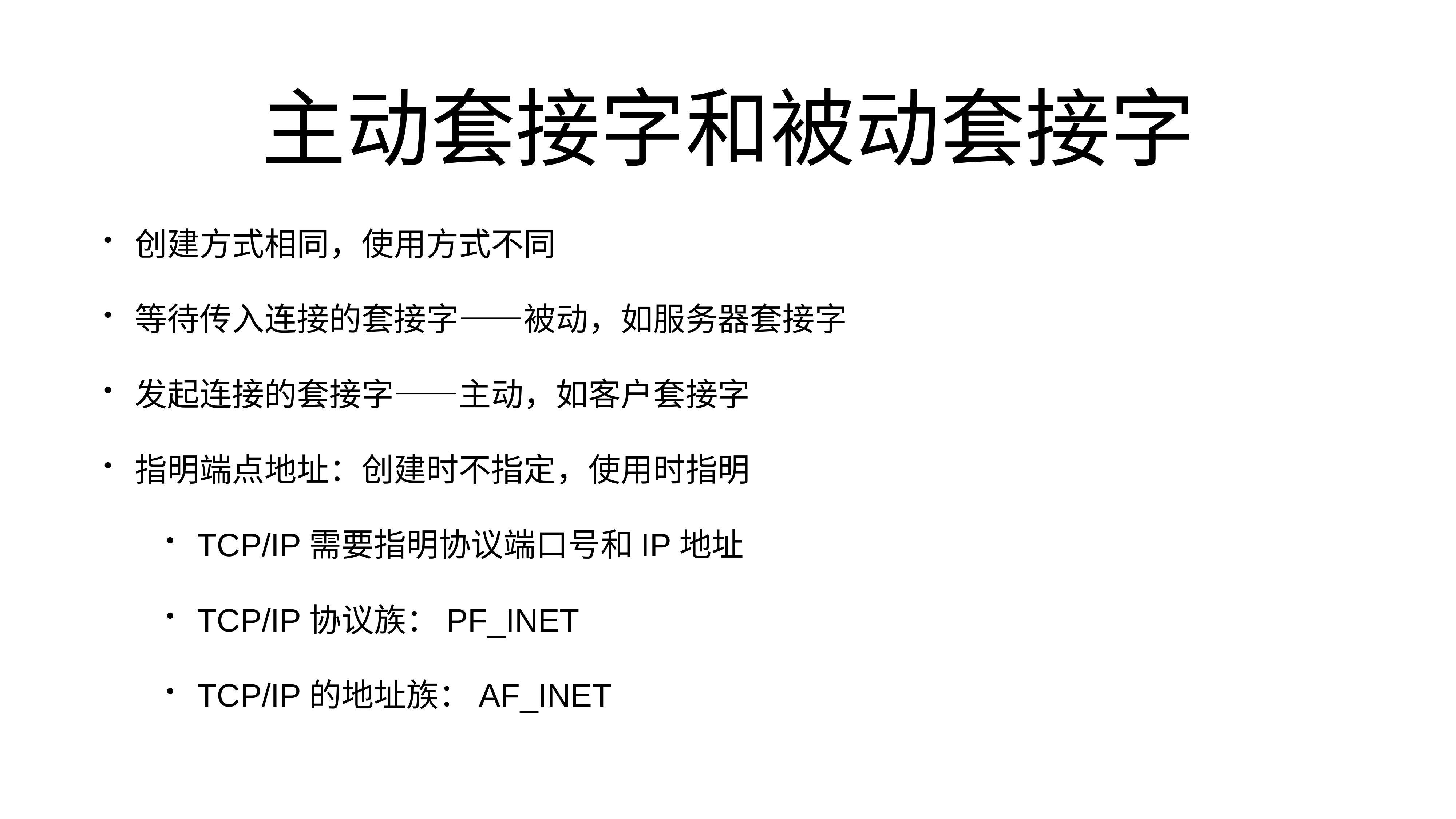

# 主动套接字和被动套接字
创建方式相同，使用方式不同
等待传入连接的套接字——被动，如服务器套接字
发起连接的套接字——主动，如客户套接字
指明端点地址：创建时不指定，使用时指明
TCP/IP需要指明协议端口号和IP地址
TCP/IP协议族：PF_INET
TCP/IP的地址族：AF_INET